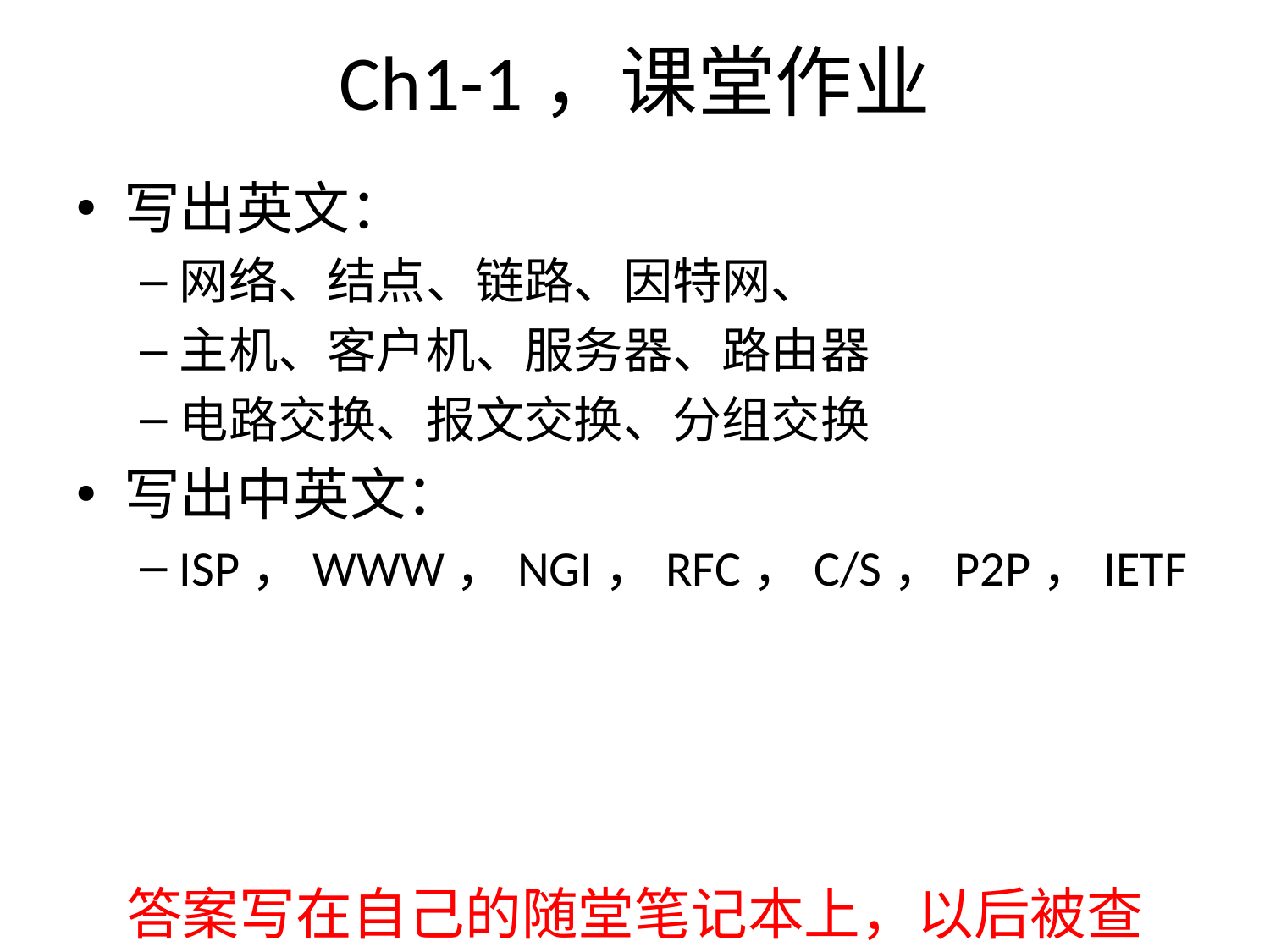

# Ch1-1，课堂作业
写出英文：
网络、结点、链路、因特网、
主机、客户机、服务器、路由器
电路交换、报文交换、分组交换
写出中英文：
ISP，WWW，NGI，RFC，C/S，P2P，IETF

答案写在自己的随堂笔记本上，以后被查